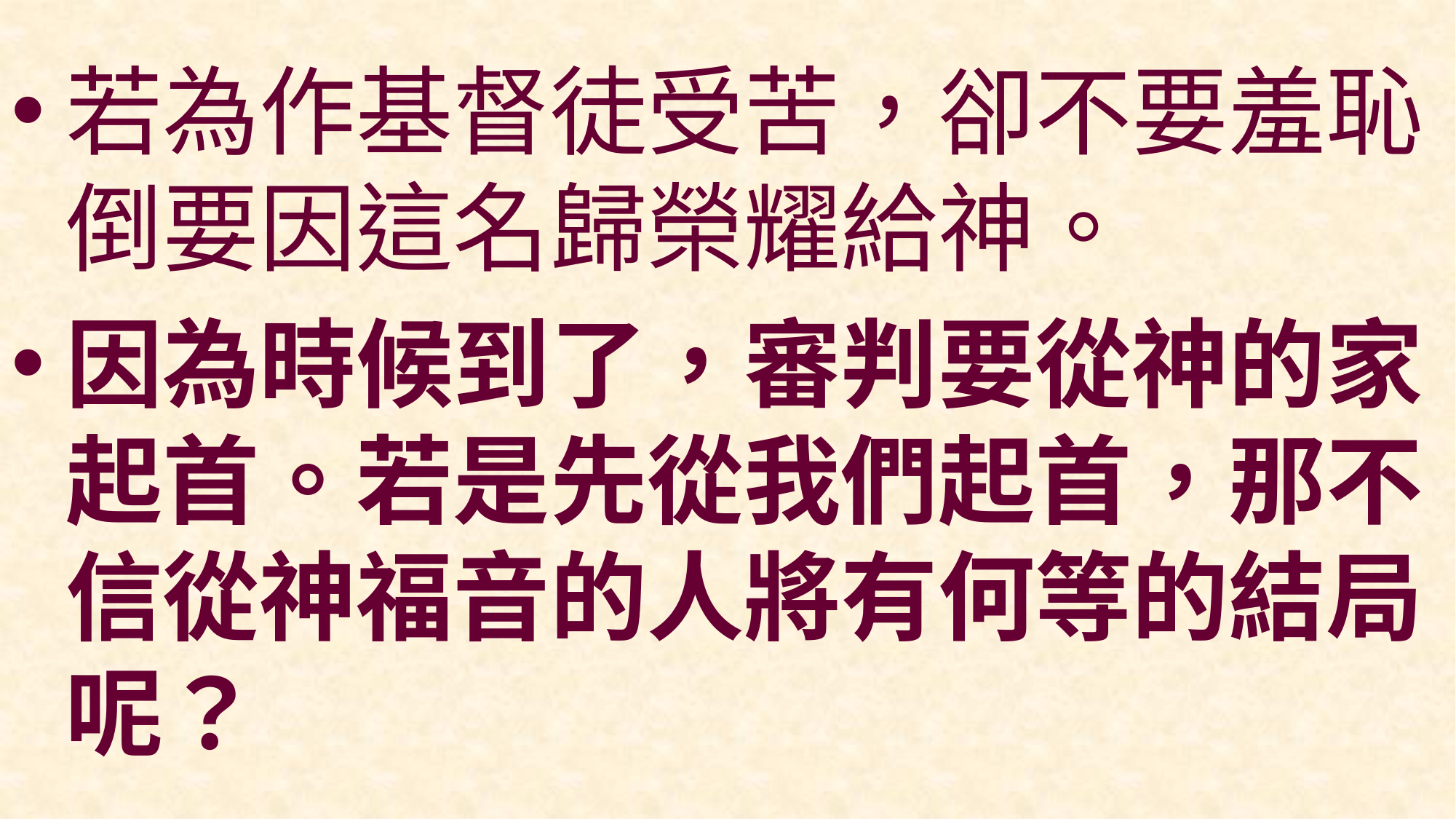

若為作基督徒受苦，卻不要羞恥，倒要因這名歸榮耀給神。
因為時候到了，審判要從神的家起首。若是先從我們起首，那不信從神福音的人將有何等的結局呢？